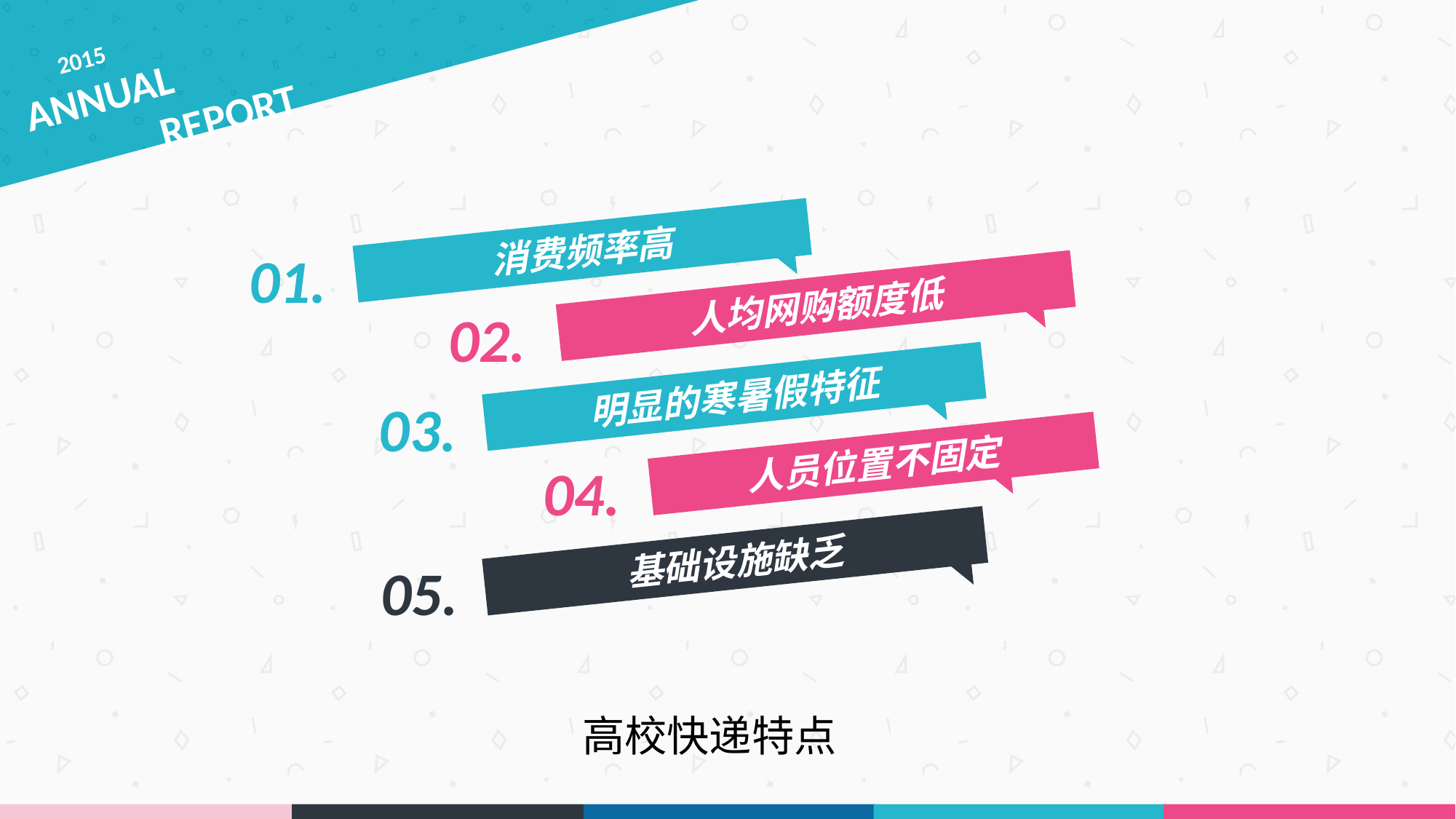

2015
ANNUAL
             REPORT
消费频率高
01.

人均网购额度低
02.

明显的寒暑假特征
03.

人员位置不固定
04.

基础设施缺乏
05.

      高校快递特点